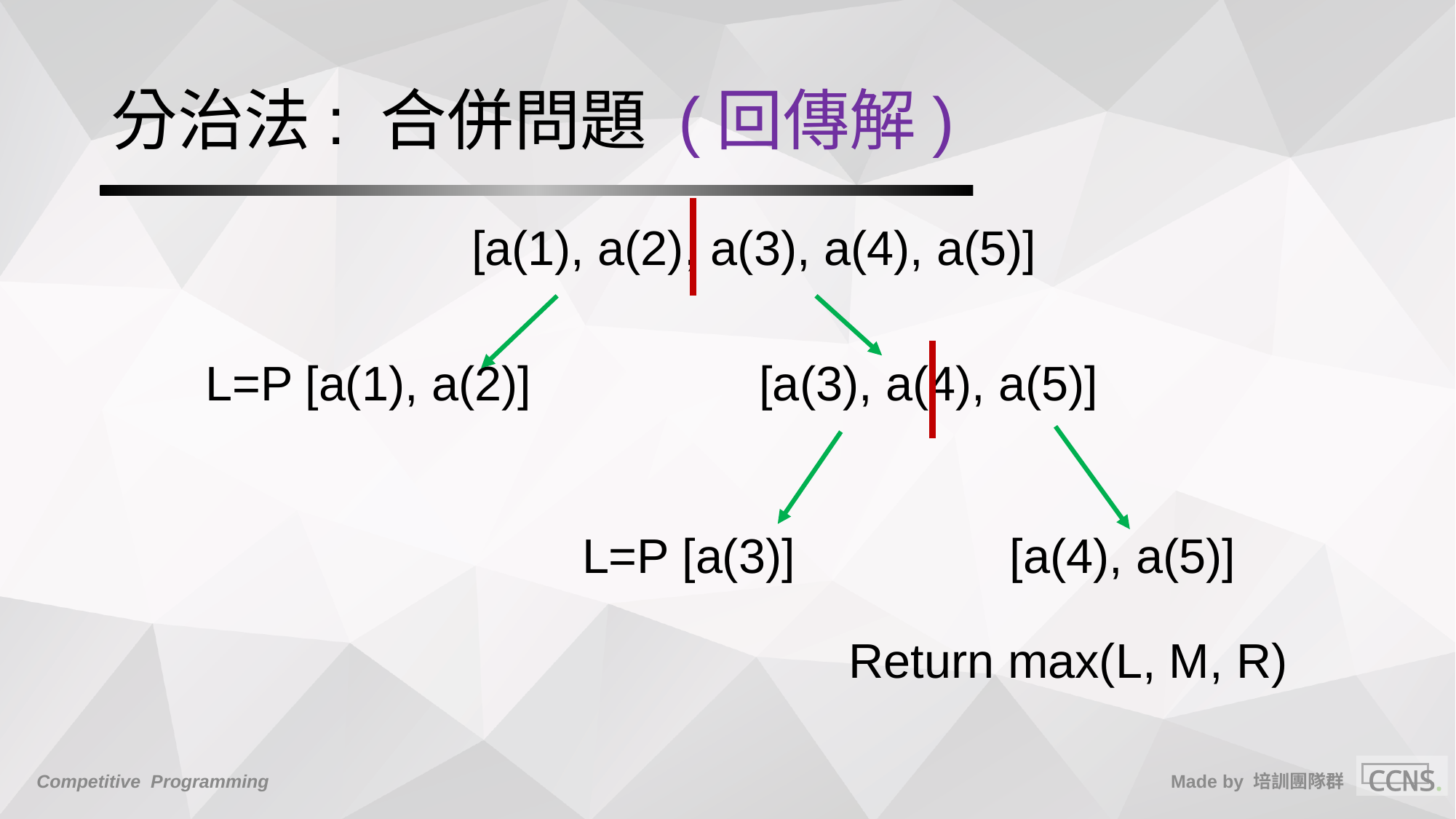

# 分治法: 合併問題 (回傳解)
    [a(1), a(2), a(3), a(4), a(5)]

       L=P [a(1), a(2)]                 [a(3), a(4), a(5)]
                                   L=P [a(3)]                [a(4), a(5)]
                                                       Return max(L, M, R)